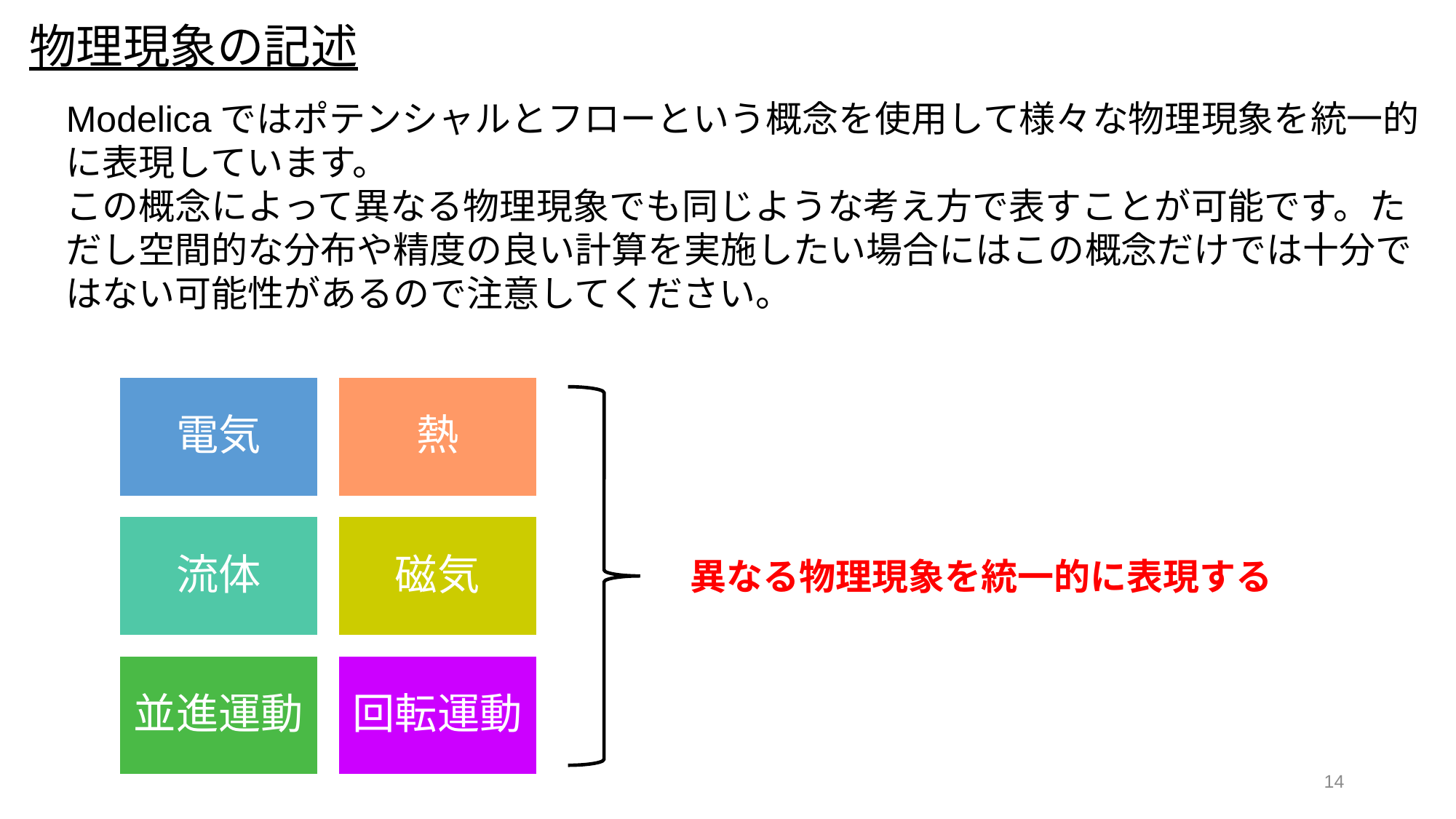

物理現象の記述
Modelicaではポテンシャルとフローという概念を使用して様々な物理現象を統一的に表現しています。
この概念によって異なる物理現象でも同じような考え方で表すことが可能です。ただし空間的な分布や精度の良い計算を実施したい場合にはこの概念だけでは十分ではない可能性があるので注意してください。
電気
熱
流体
磁気
並進運動
回転運動

異なる物理現象を統一的に表現する
14